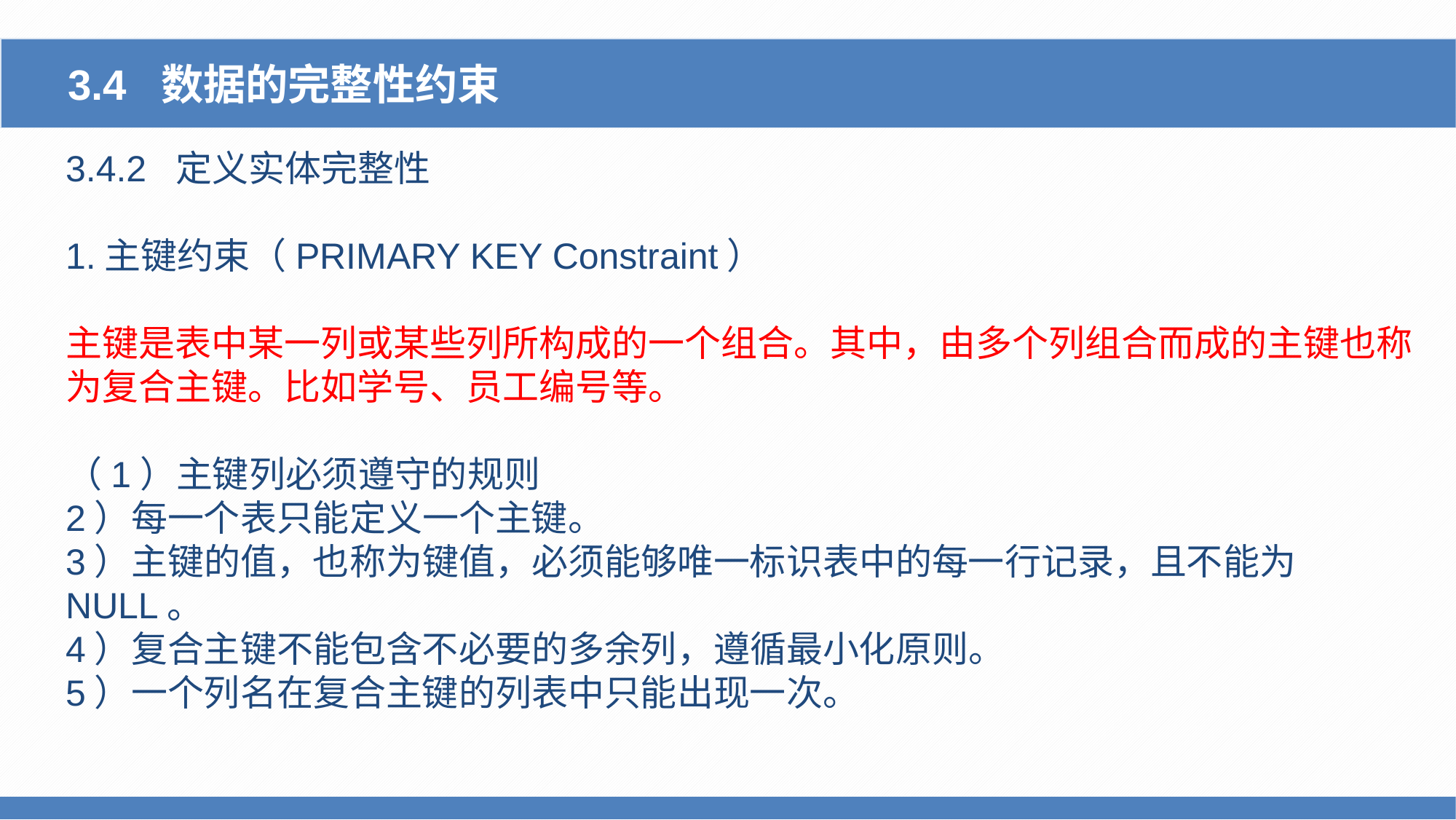

3.4  数据的完整性约束
3.4.2  定义实体完整性

1.主键约束（PRIMARY KEY Constraint）

主键是表中某一列或某些列所构成的一个组合。其中，由多个列组合而成的主键也称为复合主键。比如学号、员工编号等。

（1）主键列必须遵守的规则
2）每一个表只能定义一个主键。
3）主键的值，也称为键值，必须能够唯一标识表中的每一行记录，且不能为NULL。
4）复合主键不能包含不必要的多余列，遵循最小化原则。
5）一个列名在复合主键的列表中只能出现一次。